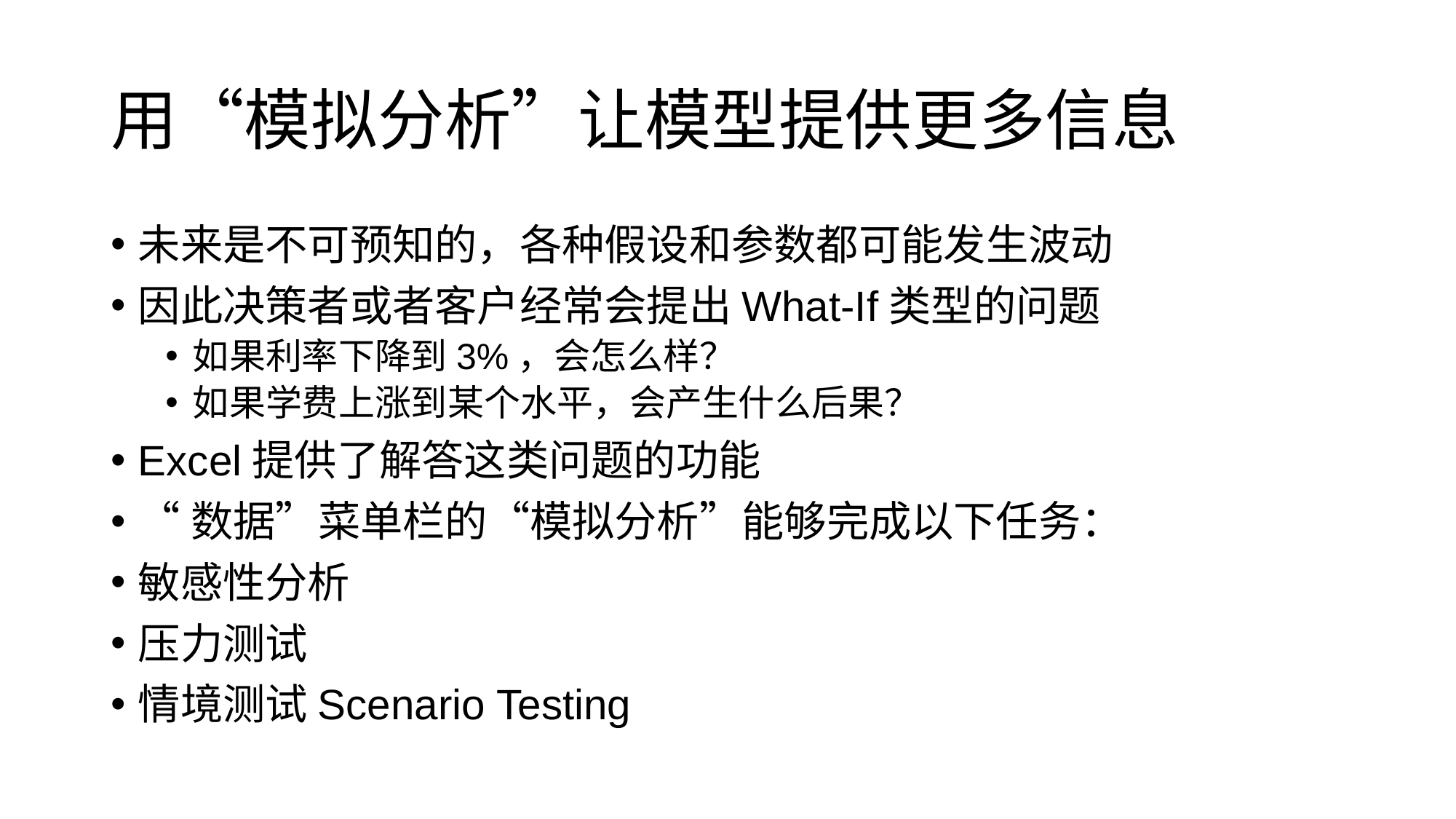

# 用“模拟分析”让模型提供更多信息
未来是不可预知的，各种假设和参数都可能发生波动
因此决策者或者客户经常会提出What-If类型的问题
如果利率下降到3%，会怎么样？
如果学费上涨到某个水平，会产生什么后果？
Excel提供了解答这类问题的功能
“数据”菜单栏的“模拟分析”能够完成以下任务：
敏感性分析
压力测试
情境测试Scenario Testing